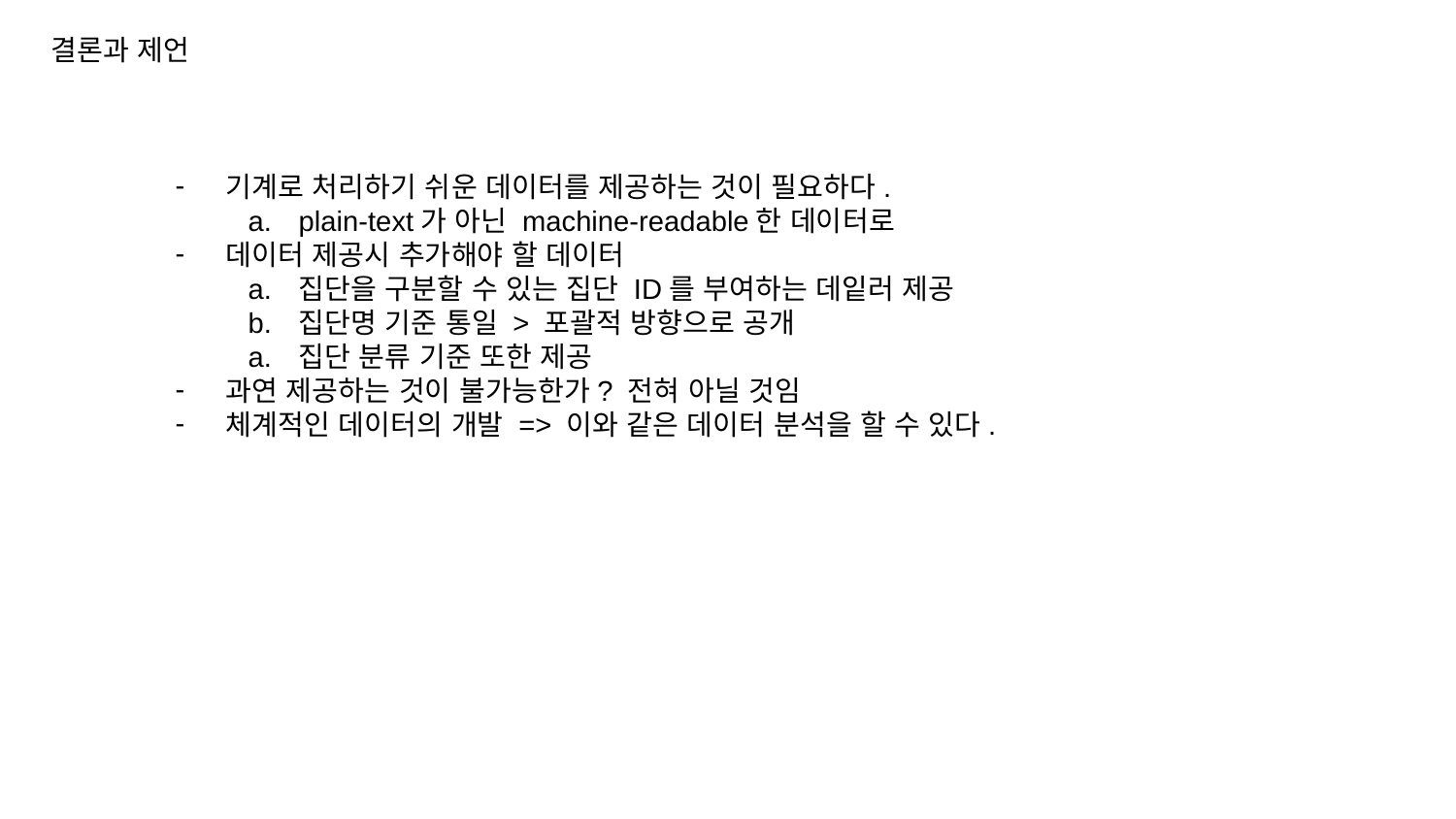

결론과 제언
기계로 처리하기 쉬운 데이터를 제공하는 것이 필요하다.
plain-text가 아닌 machine-readable한 데이터로
데이터 제공시 추가해야 할 데이터
집단을 구분할 수 있는 집단 ID를 부여하는 데잍러 제공
집단명 기준 통일 > 포괄적 방향으로 공개
집단 분류 기준 또한 제공
과연 제공하는 것이 불가능한가? 전혀 아닐 것임
체계적인 데이터의 개발 => 이와 같은 데이터 분석을 할 수 있다.